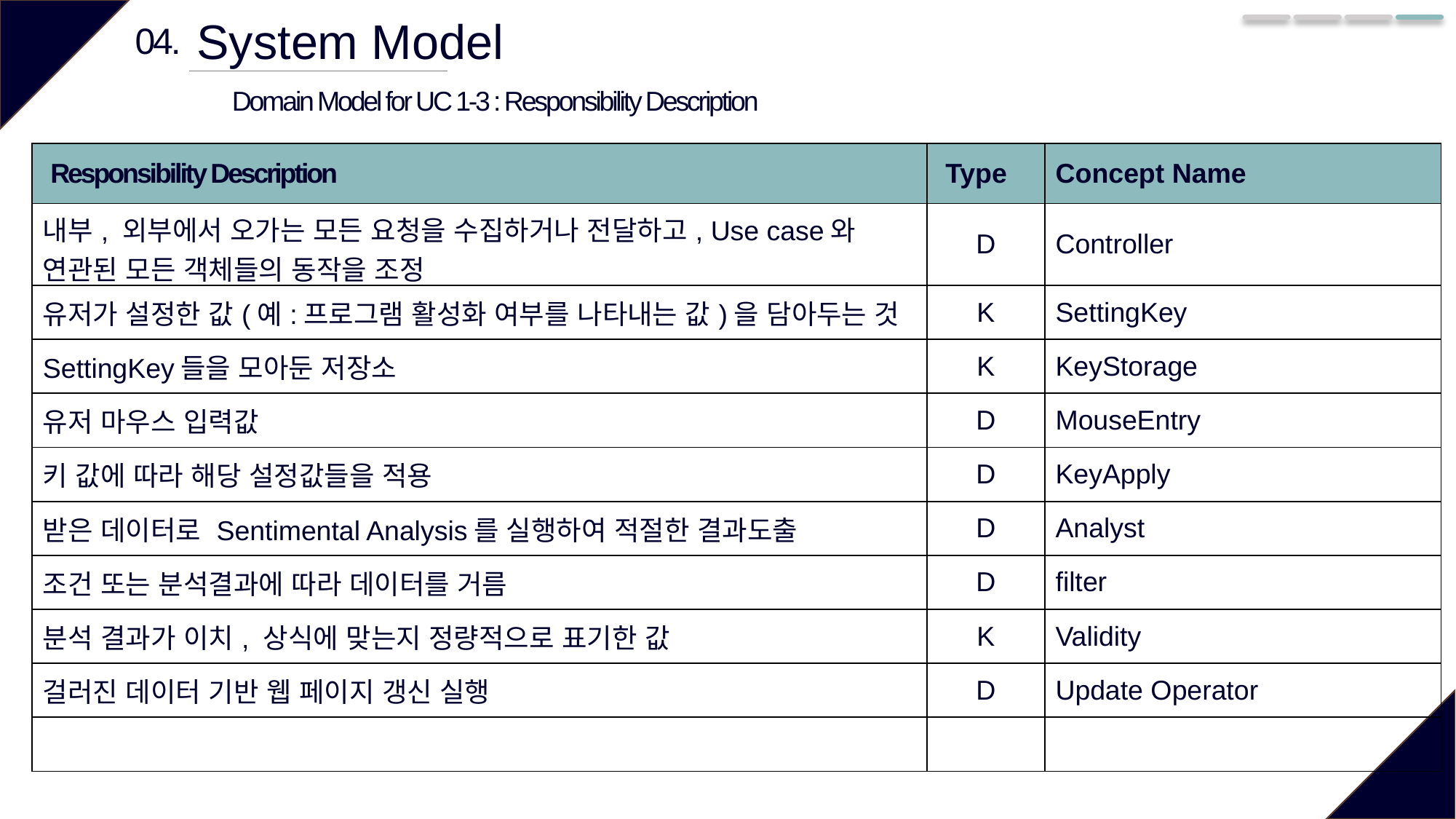

System Model
04.
Domain Model for UC 1-3 : Responsibility Description
| Responsibility Description | Type | Concept Name |
| --- | --- | --- |
| 내부, 외부에서 오가는 모든 요청을 수집하거나 전달하고, Use case와 연관된 모든 객체들의 동작을 조정 | D | Controller |
| 유저가 설정한 값(예:프로그램 활성화 여부를 나타내는 값)을 담아두는 것 | K | SettingKey |
| SettingKey들을 모아둔 저장소 | K | KeyStorage |
| 유저 마우스 입력값 | D | MouseEntry |
| 키 값에 따라 해당 설정값들을 적용 | D | KeyApply |
| 받은 데이터로 Sentimental Analysis를 실행하여 적절한 결과도출 | D | Analyst |
| 조건 또는 분석결과에 따라 데이터를 거름 | D | filter |
| 분석 결과가 이치, 상식에 맞는지 정량적으로 표기한 값 | K | Validity |
| 걸러진 데이터 기반 웹 페이지 갱신 실행 | D | Update Operator |
|  |  |  |